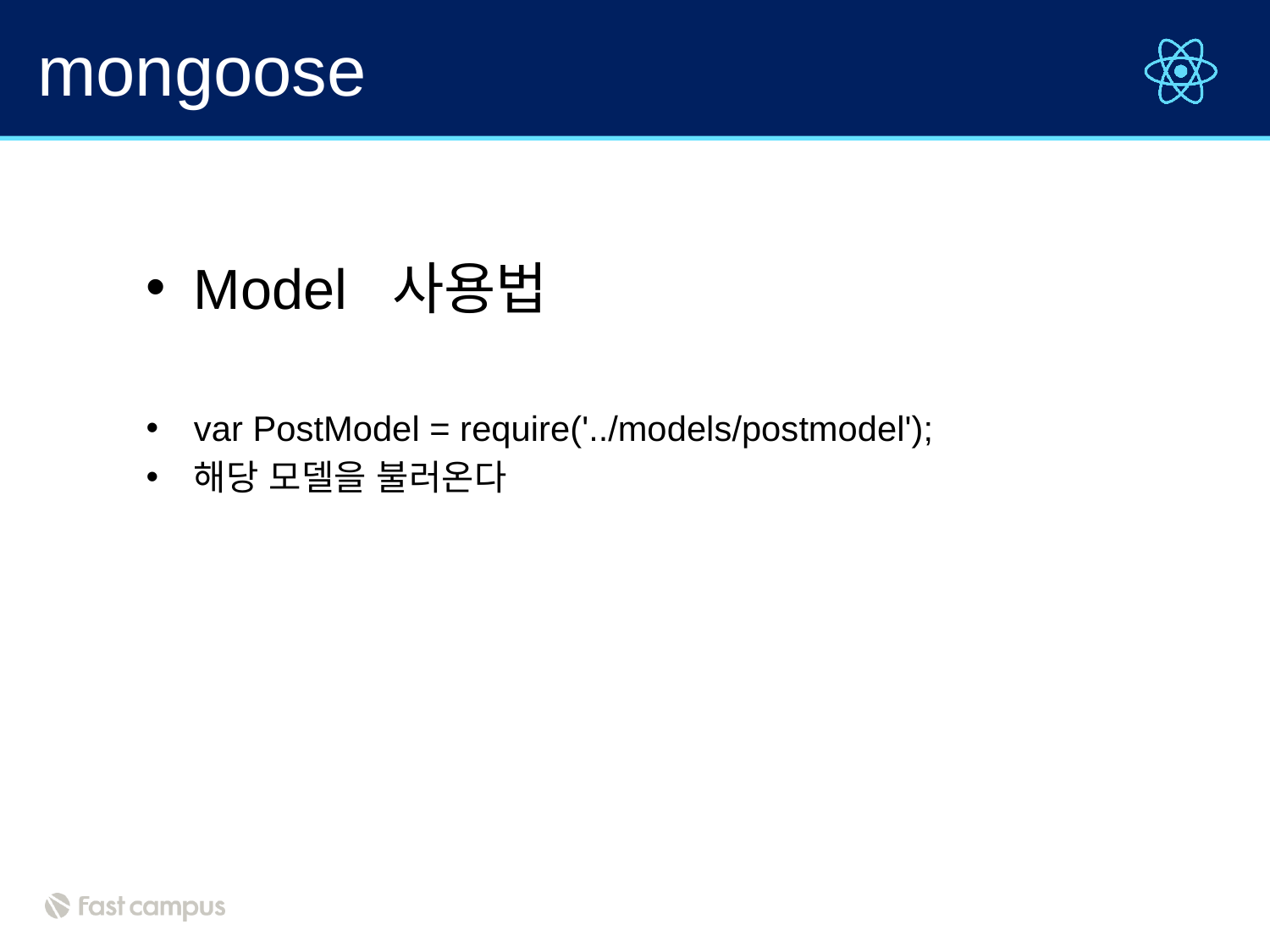

# mongoose
Model  사용법

var PostModel = require('../models/postmodel');
해당 모델을 불러온다